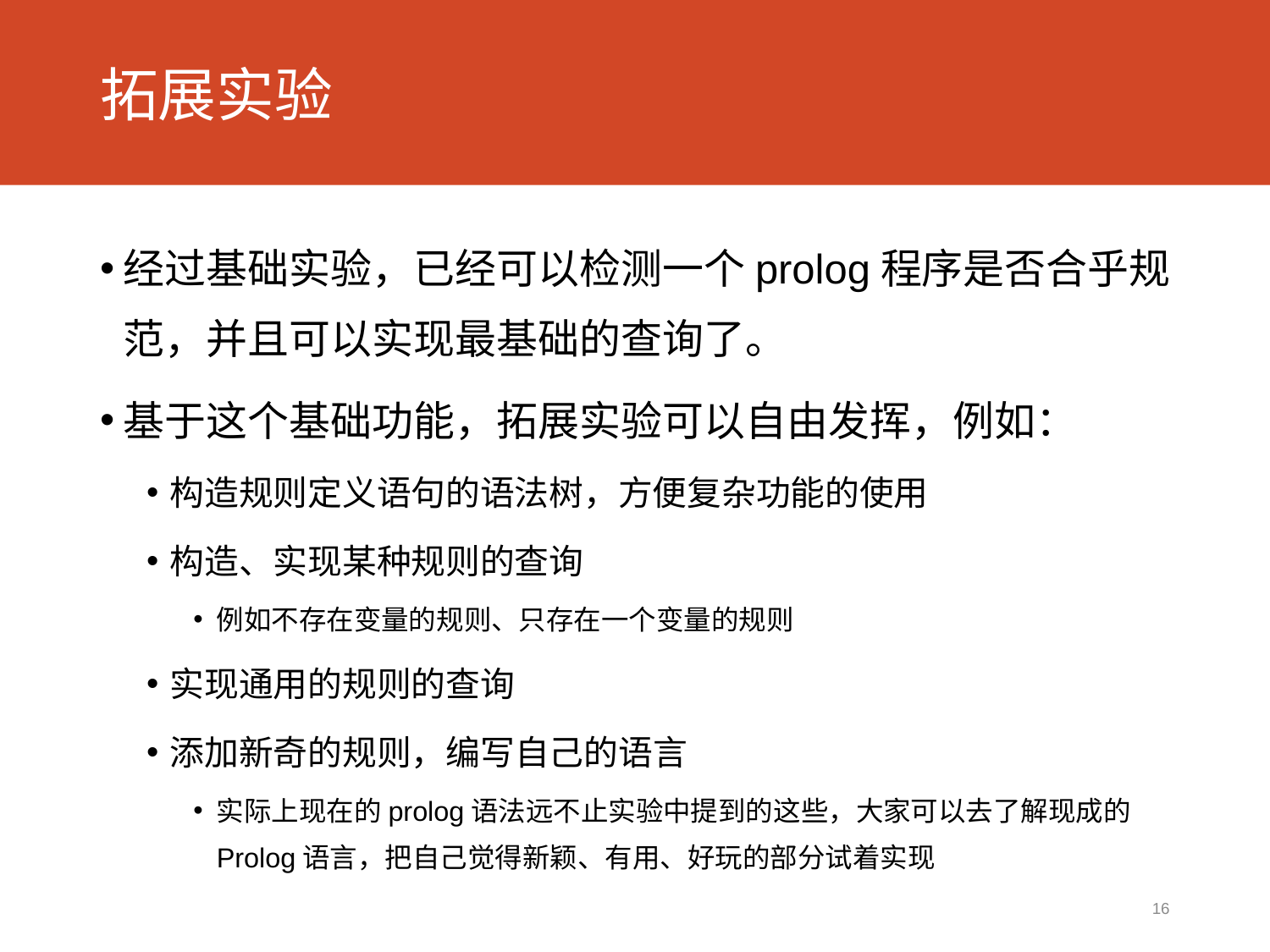

# 拓展实验
经过基础实验，已经可以检测一个prolog程序是否合乎规范，并且可以实现最基础的查询了。
基于这个基础功能，拓展实验可以自由发挥，例如：
构造规则定义语句的语法树，方便复杂功能的使用
构造、实现某种规则的查询
例如不存在变量的规则、只存在一个变量的规则
实现通用的规则的查询
添加新奇的规则，编写自己的语言
实际上现在的prolog语法远不止实验中提到的这些，大家可以去了解现成的Prolog语言，把自己觉得新颖、有用、好玩的部分试着实现

16